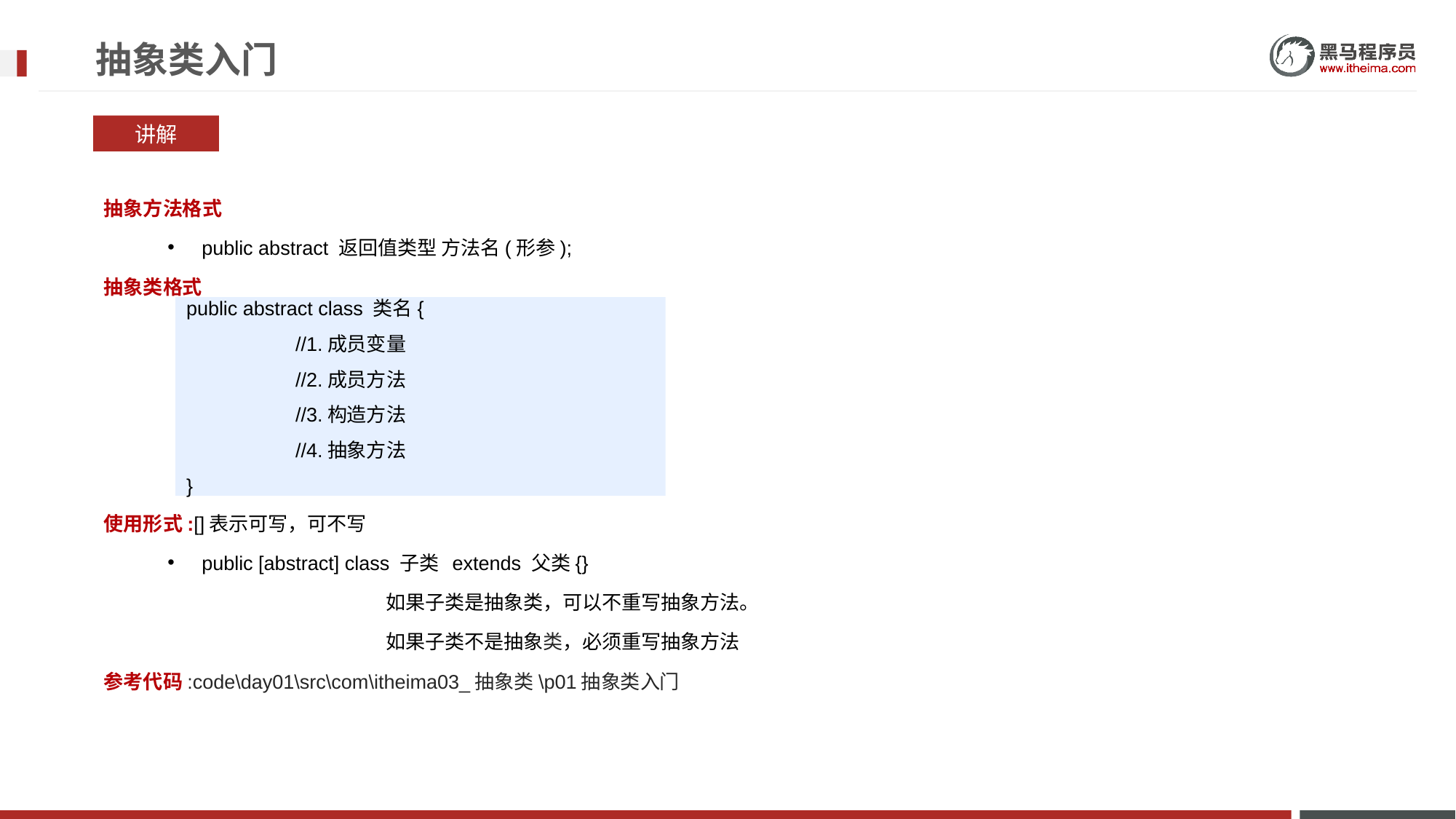

# 抽象类入门
讲解
抽象方法格式
public abstract 返回值类型 方法名(形参);
抽象类格式

使用形式:[]表示可写，可不写
public [abstract] class 子类  extends 父类{}
		如果子类是抽象类，可以不重写抽象方法。
		如果子类不是抽象类，必须重写抽象方法
参考代码:code\day01\src\com\itheima03_抽象类\p01抽象类入门
public abstract class 类名{
	//1.成员变量
	//2.成员方法
	//3.构造方法
	//4.抽象方法
}